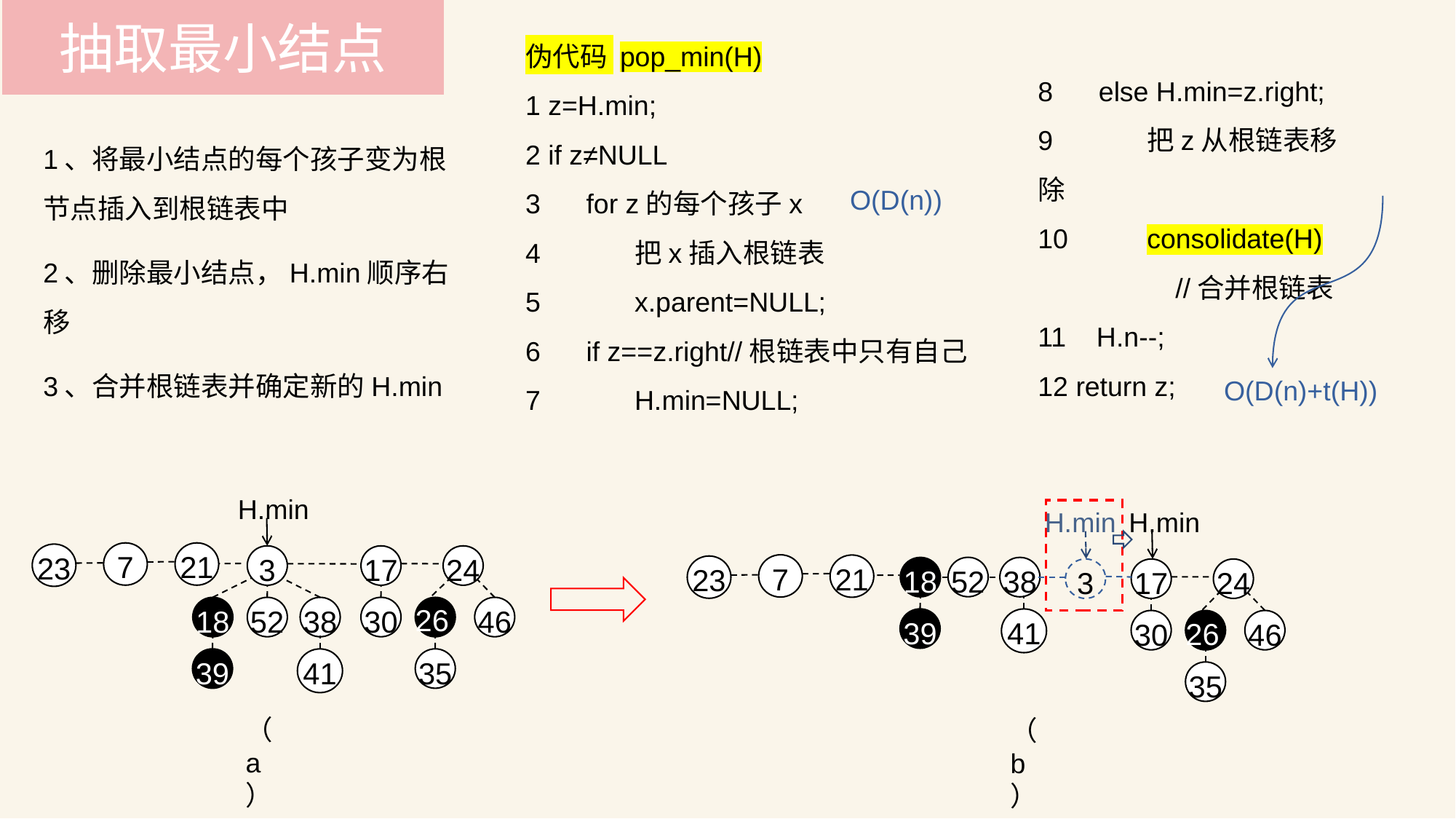

抽取最小结点
伪代码 pop_min(H)
1 z=H.min;
2 if z≠NULL
3      for z的每个孩子x
4	把x插入根链表
5 	x.parent=NULL;
6      if z==z.right//根链表中只有自己
7      	H.min=NULL;

8      else H.min=z.right;
9        	把z从根链表移除
10      	consolidate(H)
                  //合并根链表
11    H.n--;
12 return z;
1、将最小结点的每个孩子变为根节点插入到根链表中
2、删除最小结点，H.min顺序右移
3、合并根链表并确定新的H.min

O(D(n))
O(D(n)+t(H))
H.min
7

21

23

3

17

24

26

18

52

38

30

46

39

35

41

（a）

H.min
H.min

7

21

23

52

18

38

3

17

24

39

41

26

30

46

35

（b）